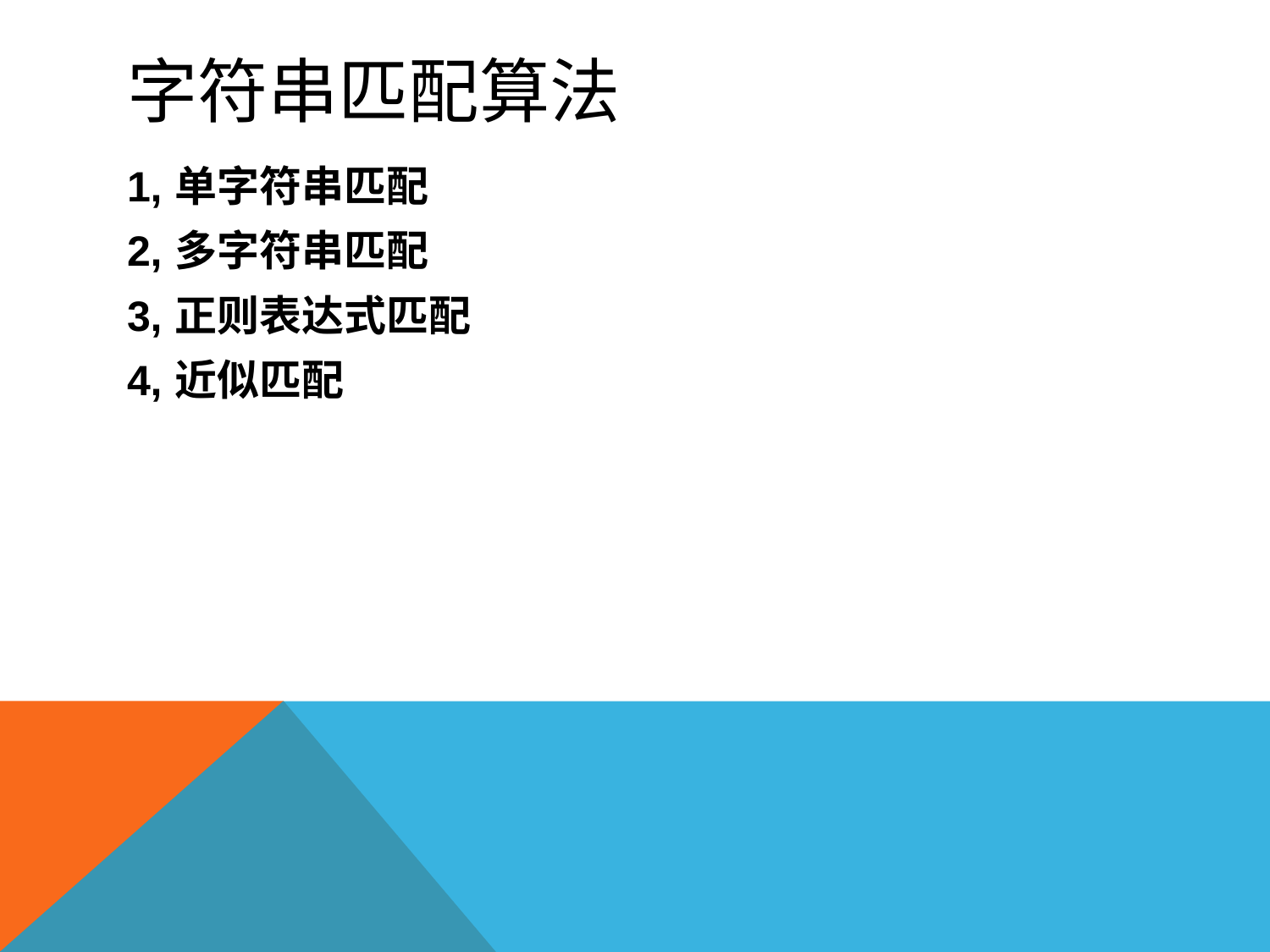

# 字符串匹配算法
1, 	单字符串匹配
2, 	多字符串匹配
3, 	正则表达式匹配
4, 	近似匹配